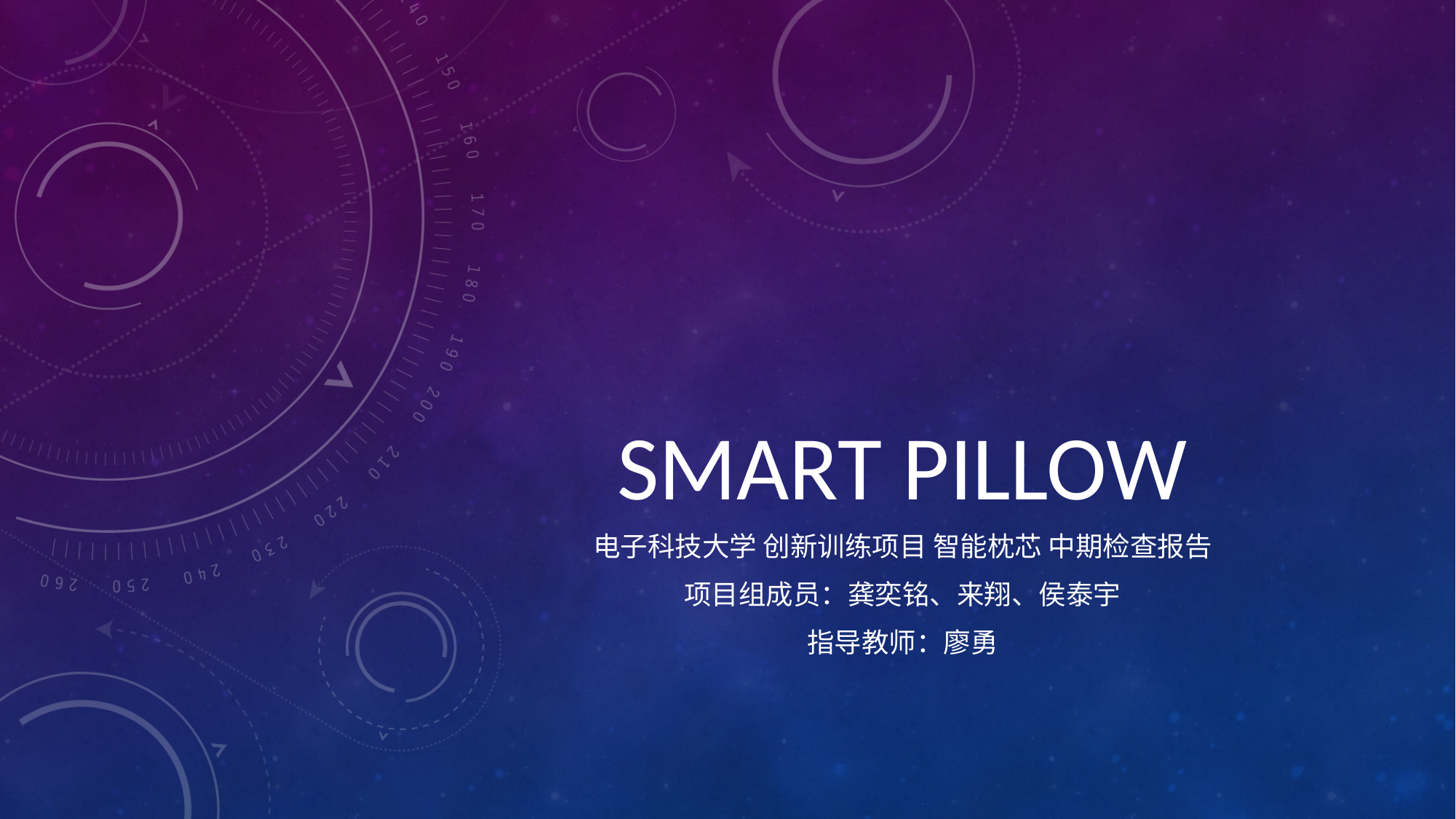

# Smart Pillow
电子科技大学 创新训练项目 智能枕芯 中期检查报告
项目组成员：龚奕铭、来翔、侯泰宇
指导教师：廖勇